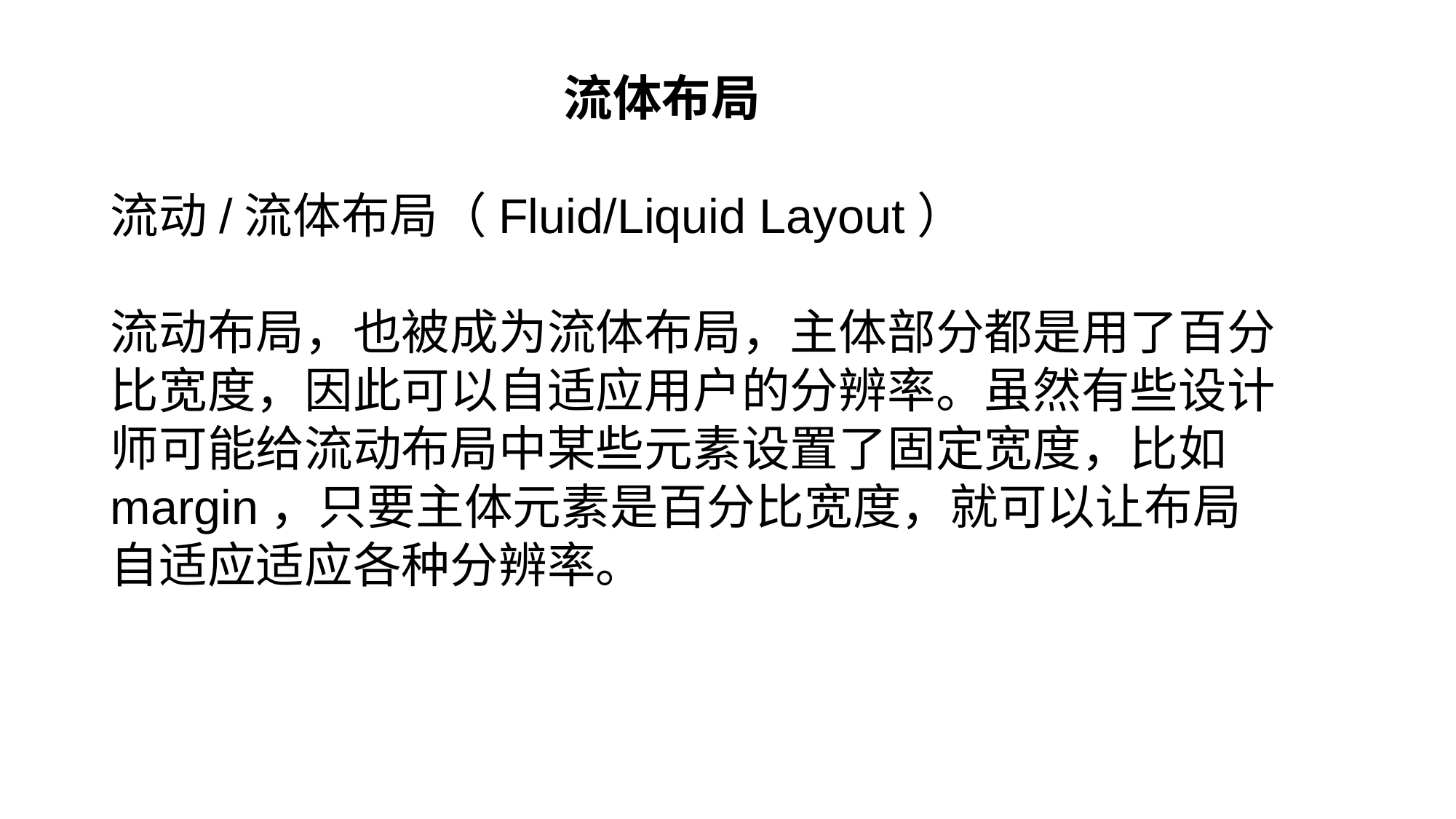

# 流体布局
流动/流体布局（Fluid/Liquid Layout）

流动布局，也被成为流体布局，主体部分都是用了百分比宽度，因此可以自适应用户的分辨率。虽然有些设计师可能给流动布局中某些元素设置了固定宽度，比如margin，只要主体元素是百分比宽度，就可以让布局自适应适应各种分辨率。